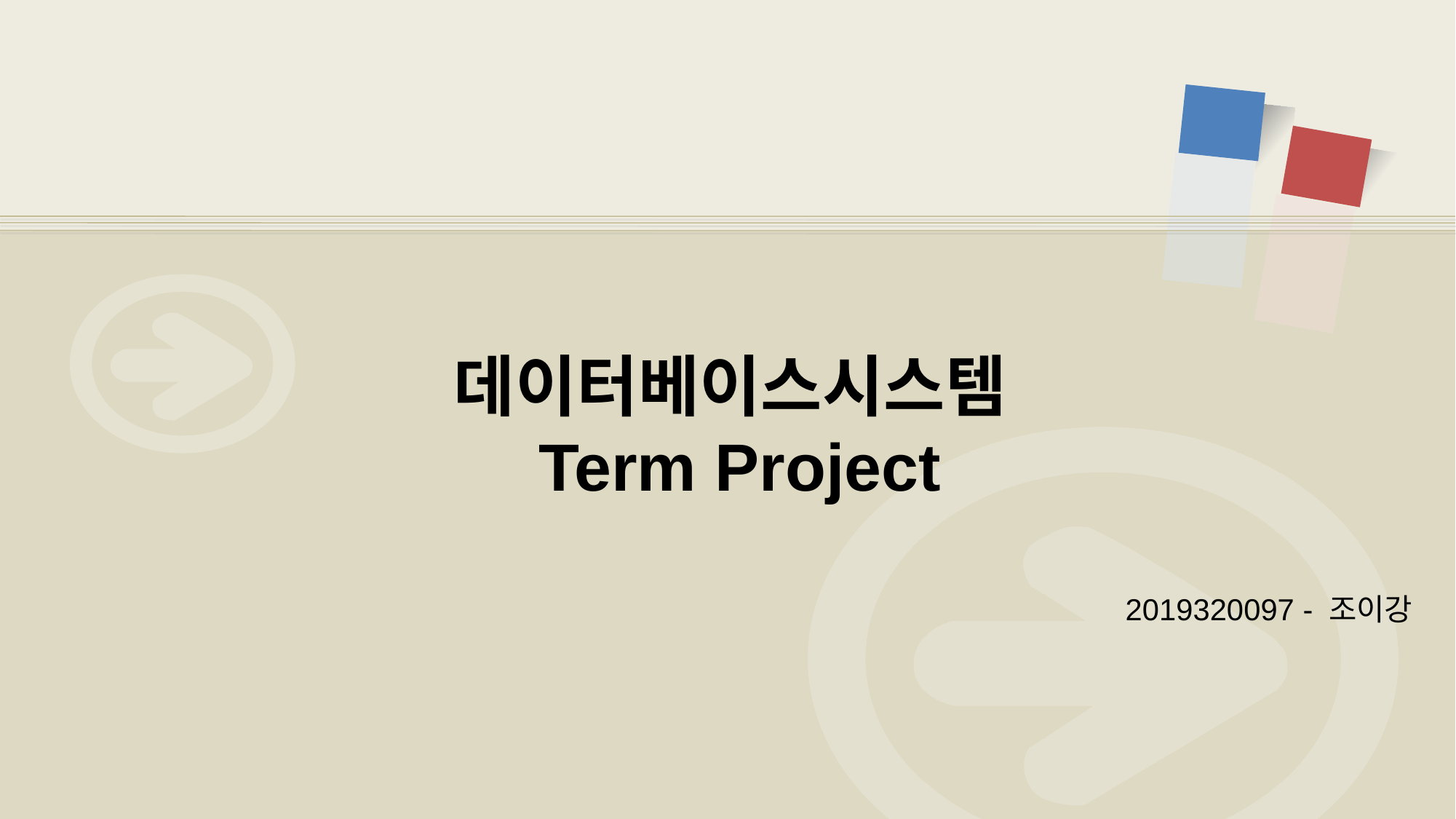

# 데이터베이스시스템 Term Project
2019320097 - 조이강